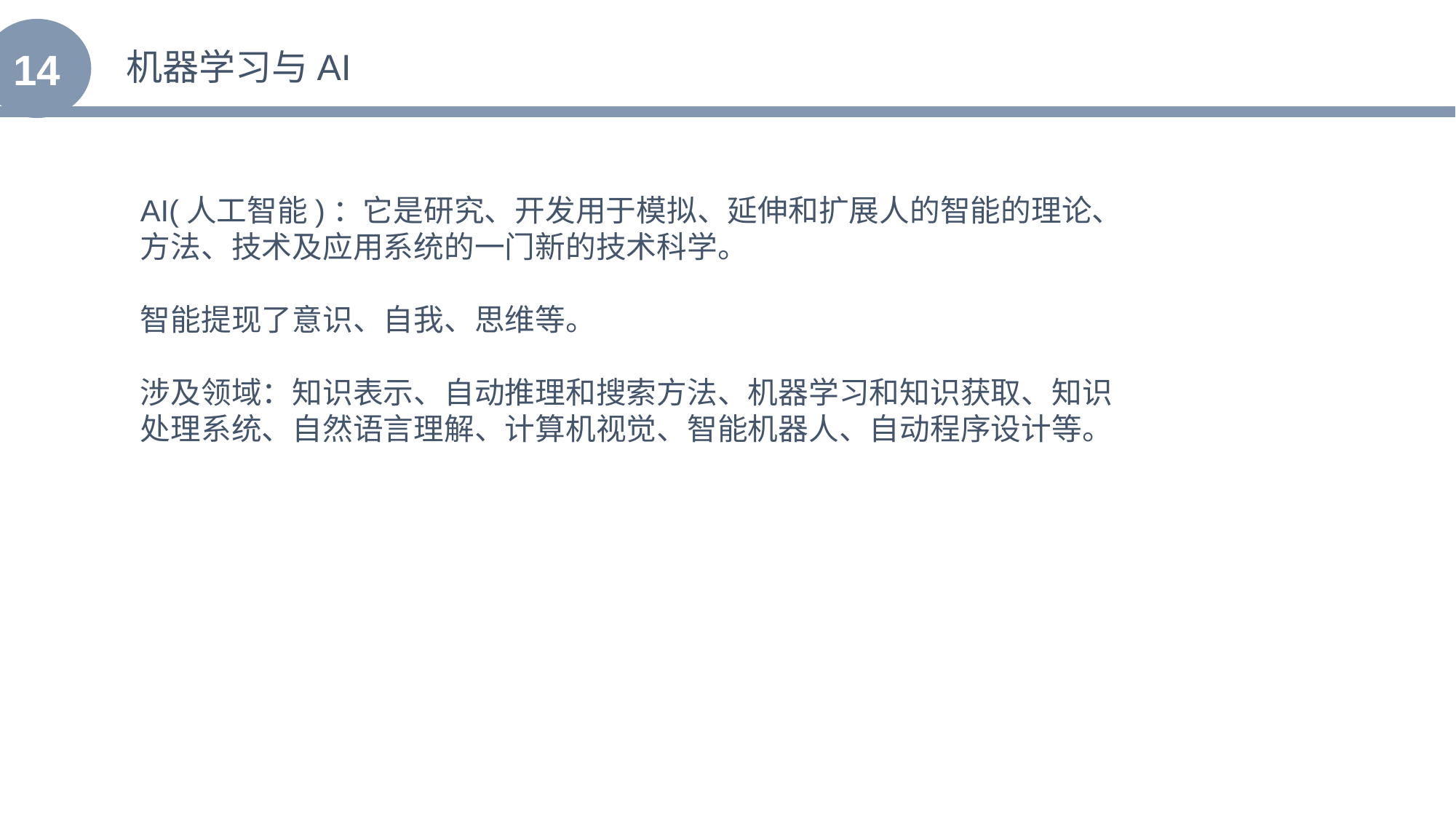

14
机器学习与AI
AI(人工智能)：它是研究、开发用于模拟、延伸和扩展人的智能的理论、方法、技术及应用系统的一门新的技术科学。

智能提现了意识、自我、思维等。

涉及领域：知识表示、自动推理和搜索方法、机器学习和知识获取、知识处理系统、自然语言理解、计算机视觉、智能机器人、自动程序设计等。